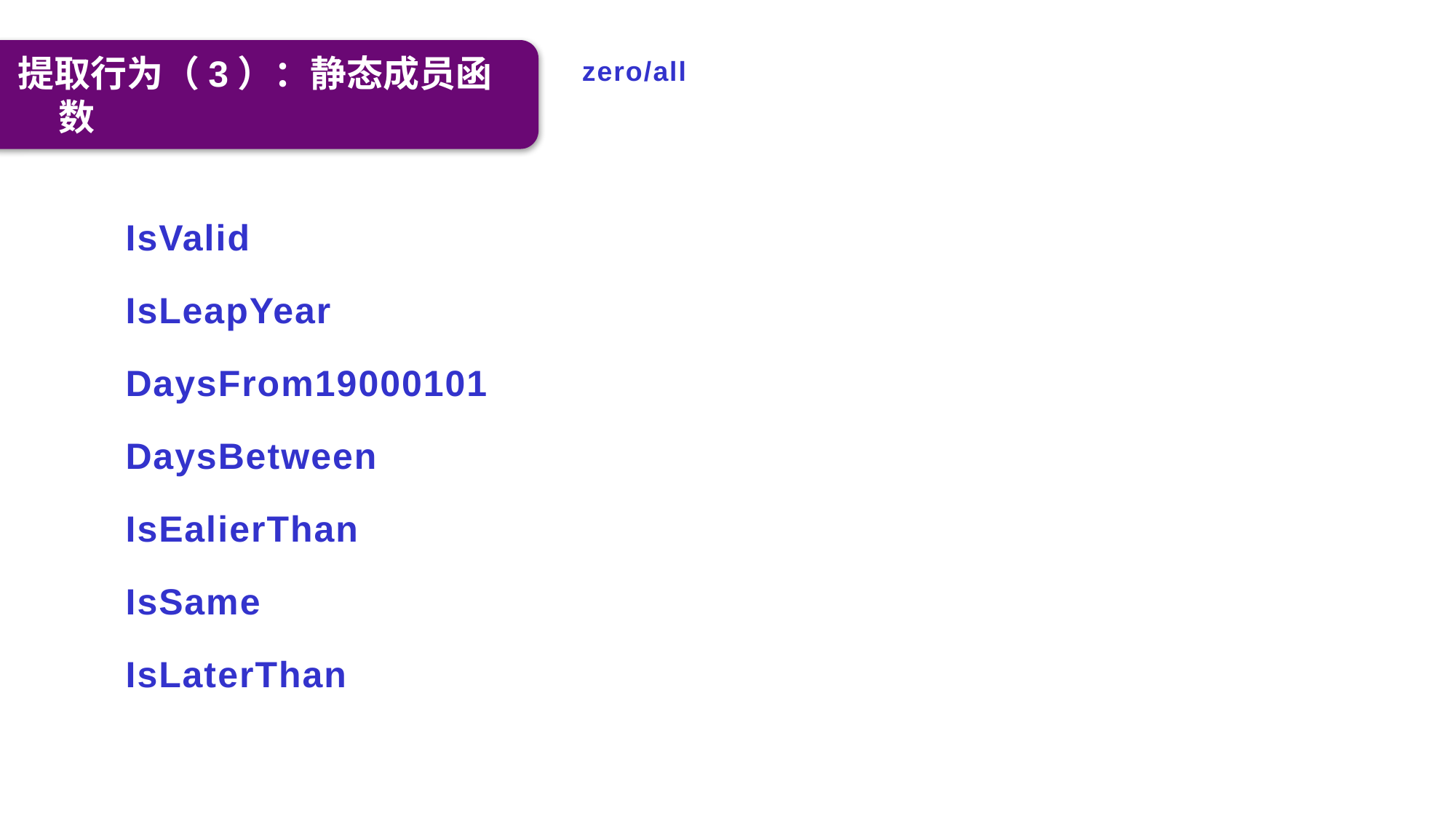

提取行为（3）：静态成员函数
zero/all
IsValid
IsLeapYear
DaysFrom19000101
DaysBetween
IsEalierThan
IsSame
IsLaterThan
8